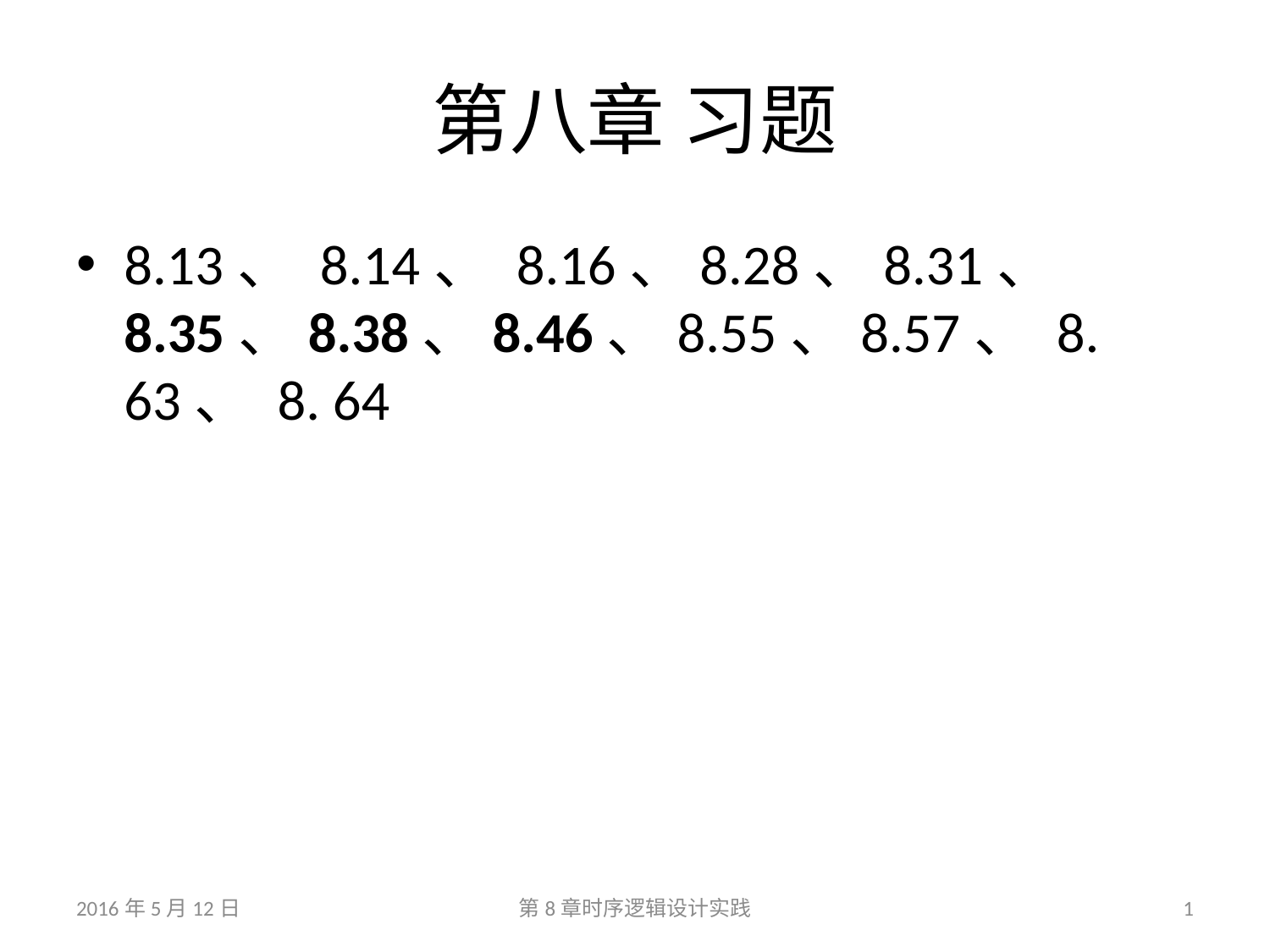

# 第八章 习题
8.13、 8.14、 8.16、8.28、8.31、 8.35、8.38、8.46、8.55、8.57、 8. 63、 8. 64

2016年5月12日
第8章时序逻辑设计实践
1